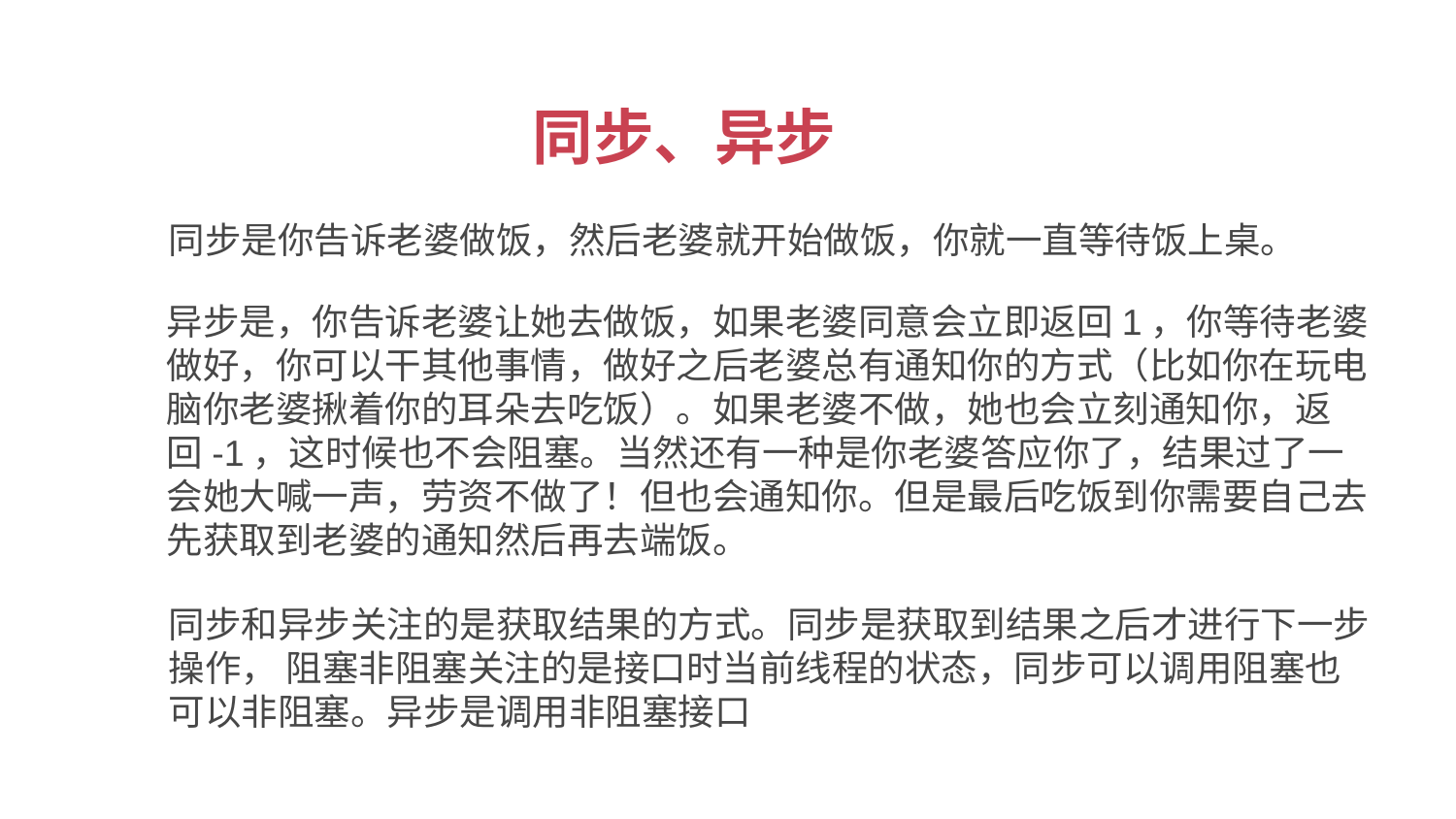

同步、异步
同步是你告诉老婆做饭，然后老婆就开始做饭，你就一直等待饭上桌。
异步是，你告诉老婆让她去做饭，如果老婆同意会立即返回1，你等待老婆做好，你可以干其他事情，做好之后老婆总有通知你的方式（比如你在玩电脑你老婆揪着你的耳朵去吃饭）。如果老婆不做，她也会立刻通知你，返回-1，这时候也不会阻塞。当然还有一种是你老婆答应你了，结果过了一会她大喊一声，劳资不做了！但也会通知你。但是最后吃饭到你需要自己去先获取到老婆的通知然后再去端饭。

同步和异步关注的是获取结果的方式。同步是获取到结果之后才进行下一步操作， 阻塞非阻塞关注的是接口时当前线程的状态，同步可以调用阻塞也可以非阻塞。异步是调用非阻塞接口